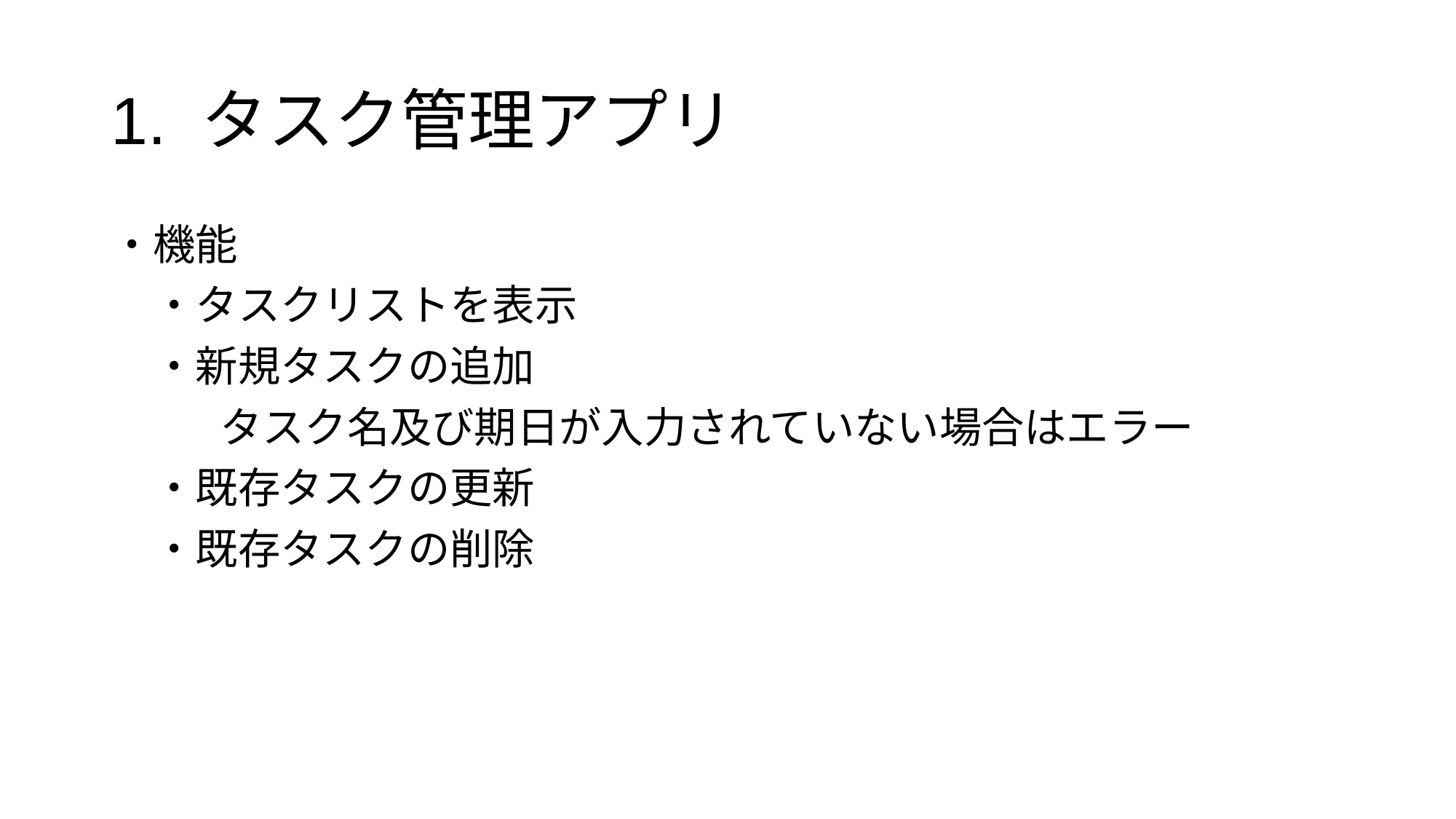

# 1. タスク管理アプリ

・機能
　・タスクリストを表示
　・新規タスクの追加
	タスク名及び期日が入力されていない場合はエラー
　・既存タスクの更新
　・既存タスクの削除